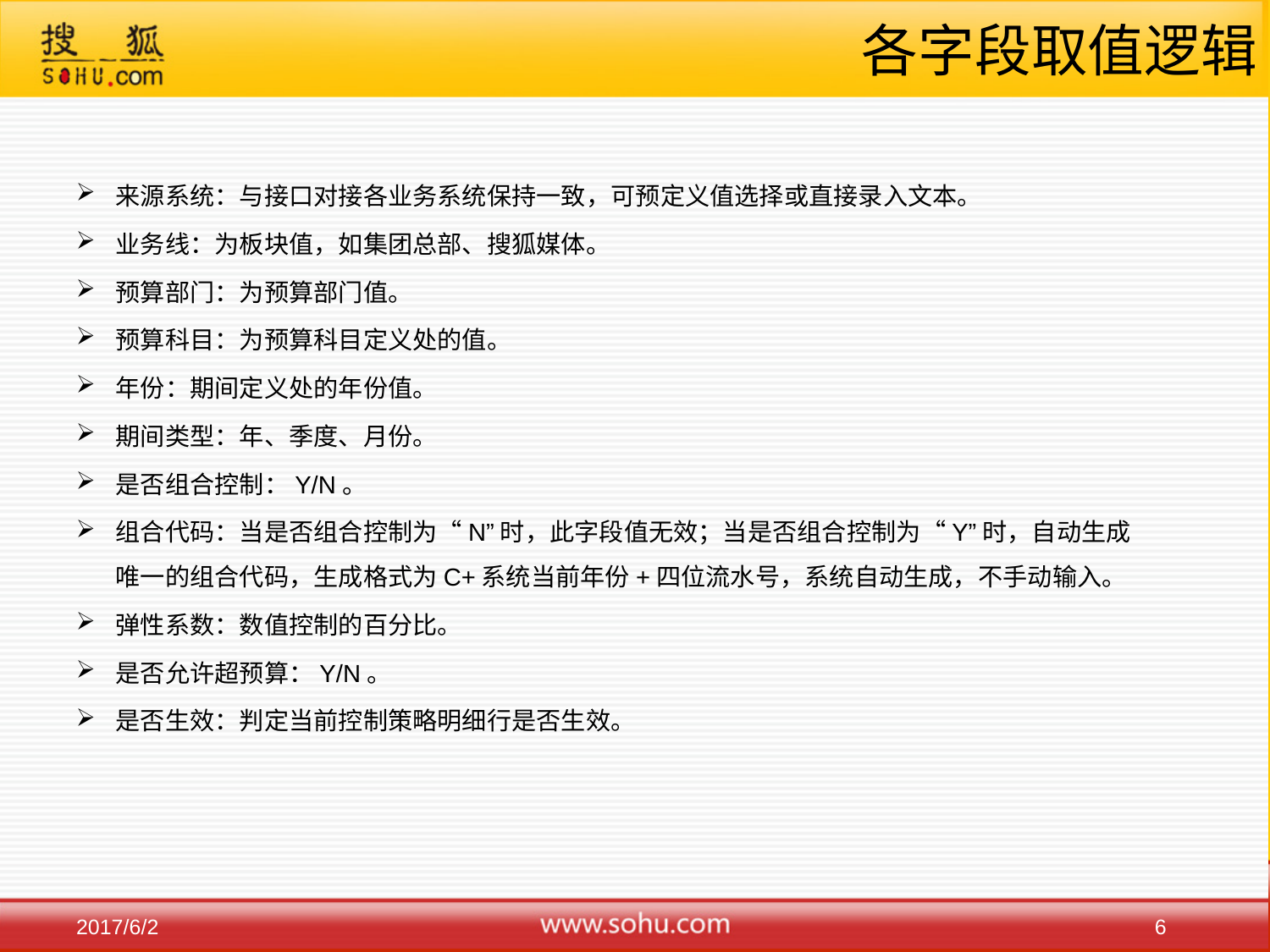

# 各字段取值逻辑
来源系统：与接口对接各业务系统保持一致，可预定义值选择或直接录入文本。
业务线：为板块值，如集团总部、搜狐媒体。
预算部门：为预算部门值。
预算科目：为预算科目定义处的值。
年份：期间定义处的年份值。
期间类型：年、季度、月份。
是否组合控制：Y/N。
组合代码：当是否组合控制为“N”时，此字段值无效；当是否组合控制为“Y”时，自动生成唯一的组合代码，生成格式为C+系统当前年份+四位流水号，系统自动生成，不手动输入。
弹性系数：数值控制的百分比。
是否允许超预算：Y/N。
是否生效：判定当前控制策略明细行是否生效。
6